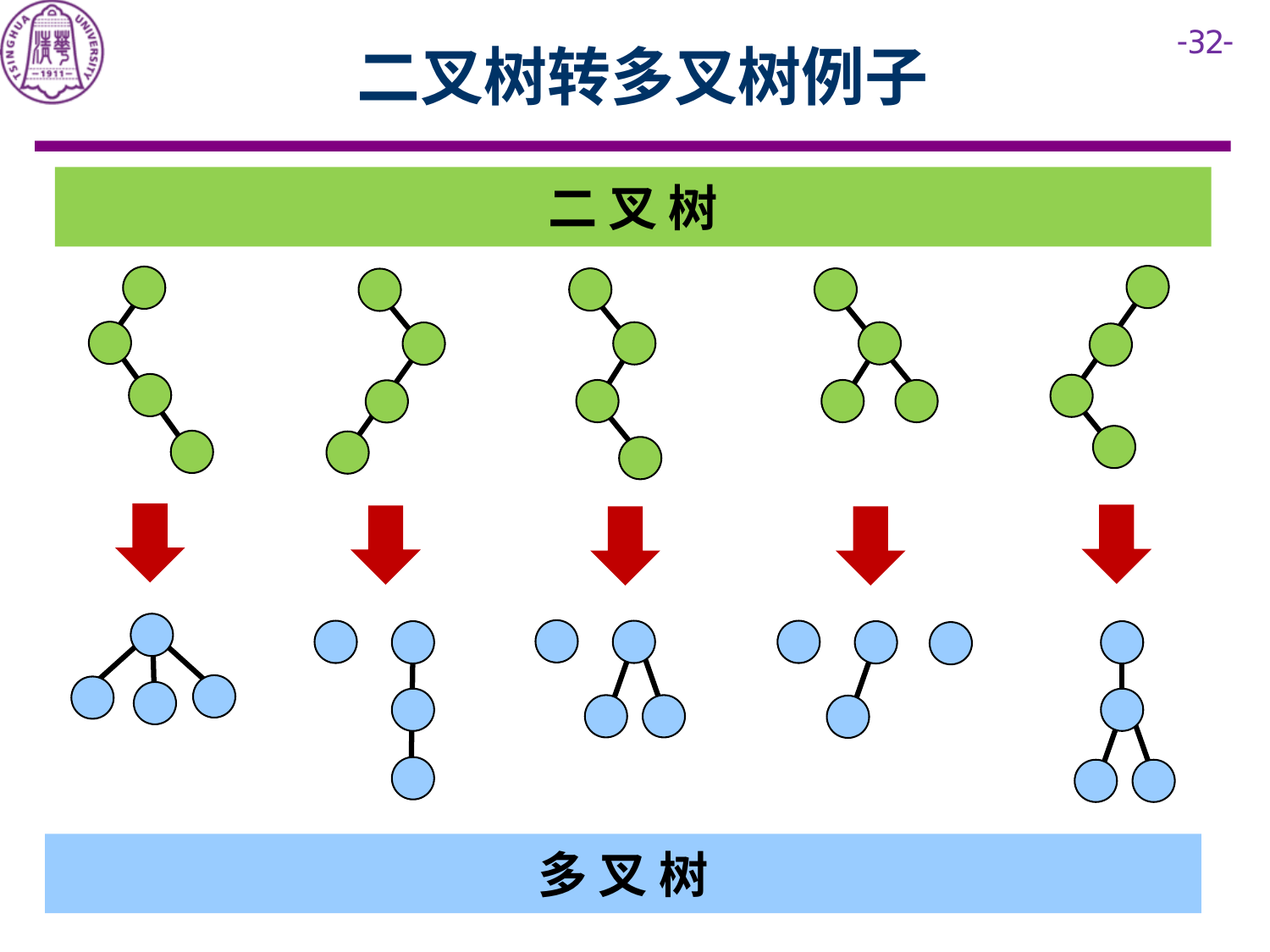

# 二叉树转多叉树例子
二 叉 树

多 叉 树